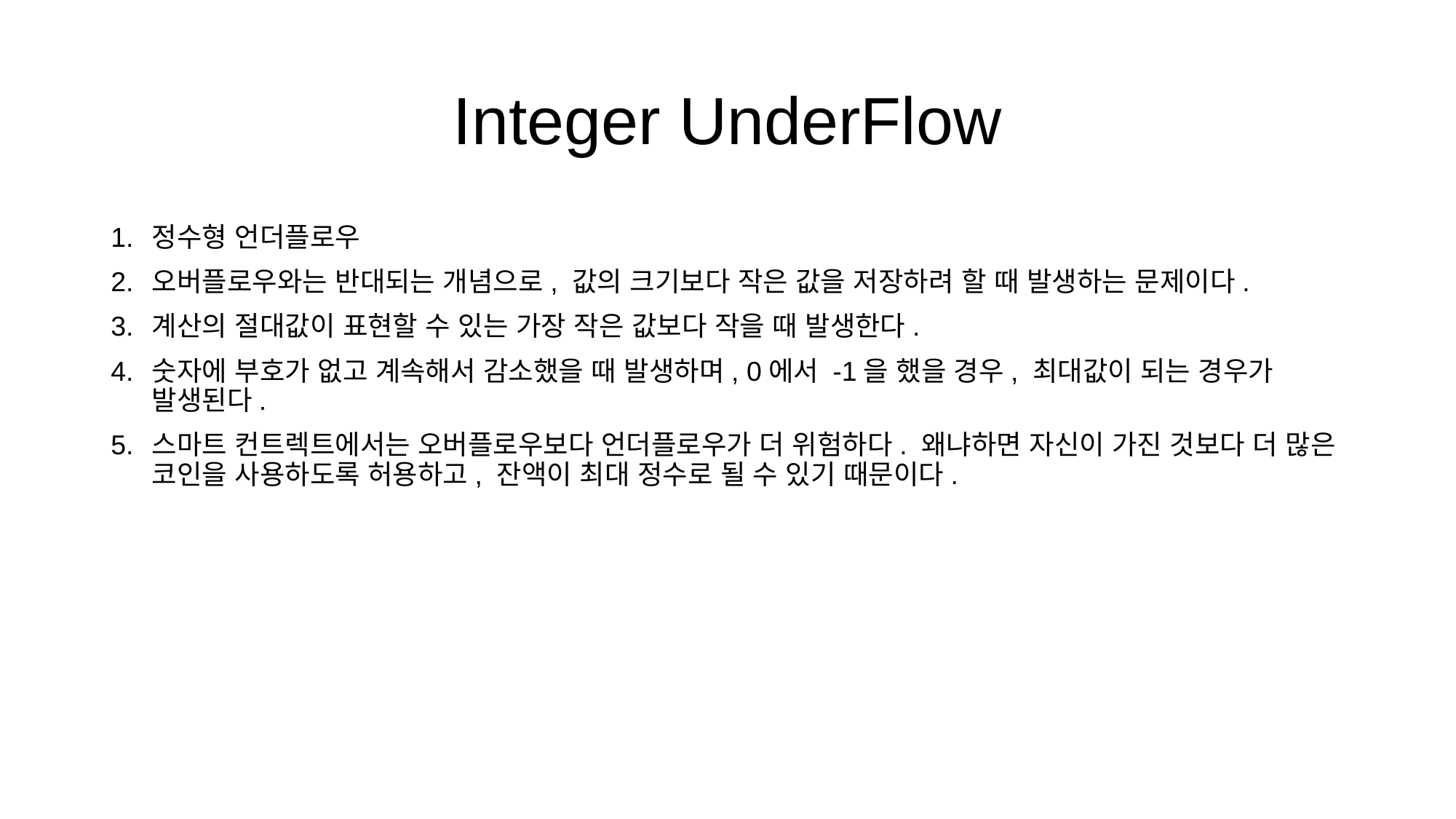

# Integer UnderFlow
정수형 언더플로우
오버플로우와는 반대되는 개념으로, 값의 크기보다 작은 값을 저장하려 할 때 발생하는 문제이다.
계산의 절대값이 표현할 수 있는 가장 작은 값보다 작을 때 발생한다.
숫자에 부호가 없고 계속해서 감소했을 때 발생하며, 0에서 -1을 했을 경우, 최대값이 되는 경우가 발생된다.
스마트 컨트렉트에서는 오버플로우보다 언더플로우가 더 위험하다. 왜냐하면 자신이 가진 것보다 더 많은 코인을 사용하도록 허용하고, 잔액이 최대 정수로 될 수 있기 때문이다.